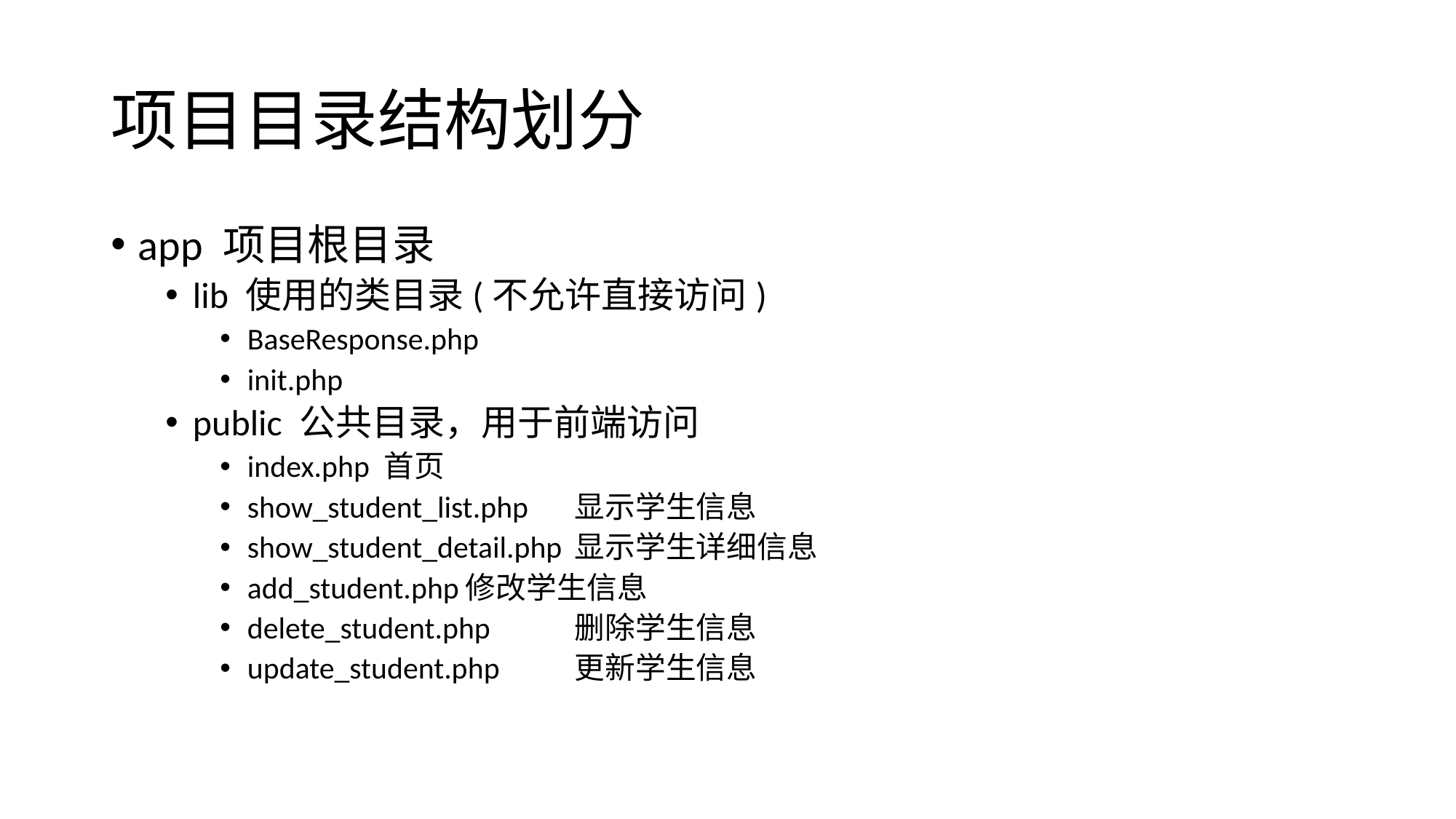

# 项目目录结构划分
app 项目根目录
lib 使用的类目录(不允许直接访问)
BaseResponse.php
init.php
public 公共目录，用于前端访问
index.php 首页
show_student_list.php	显示学生信息
show_student_detail.php	显示学生详细信息
add_student.php	修改学生信息
delete_student.php	删除学生信息
update_student.php	更新学生信息